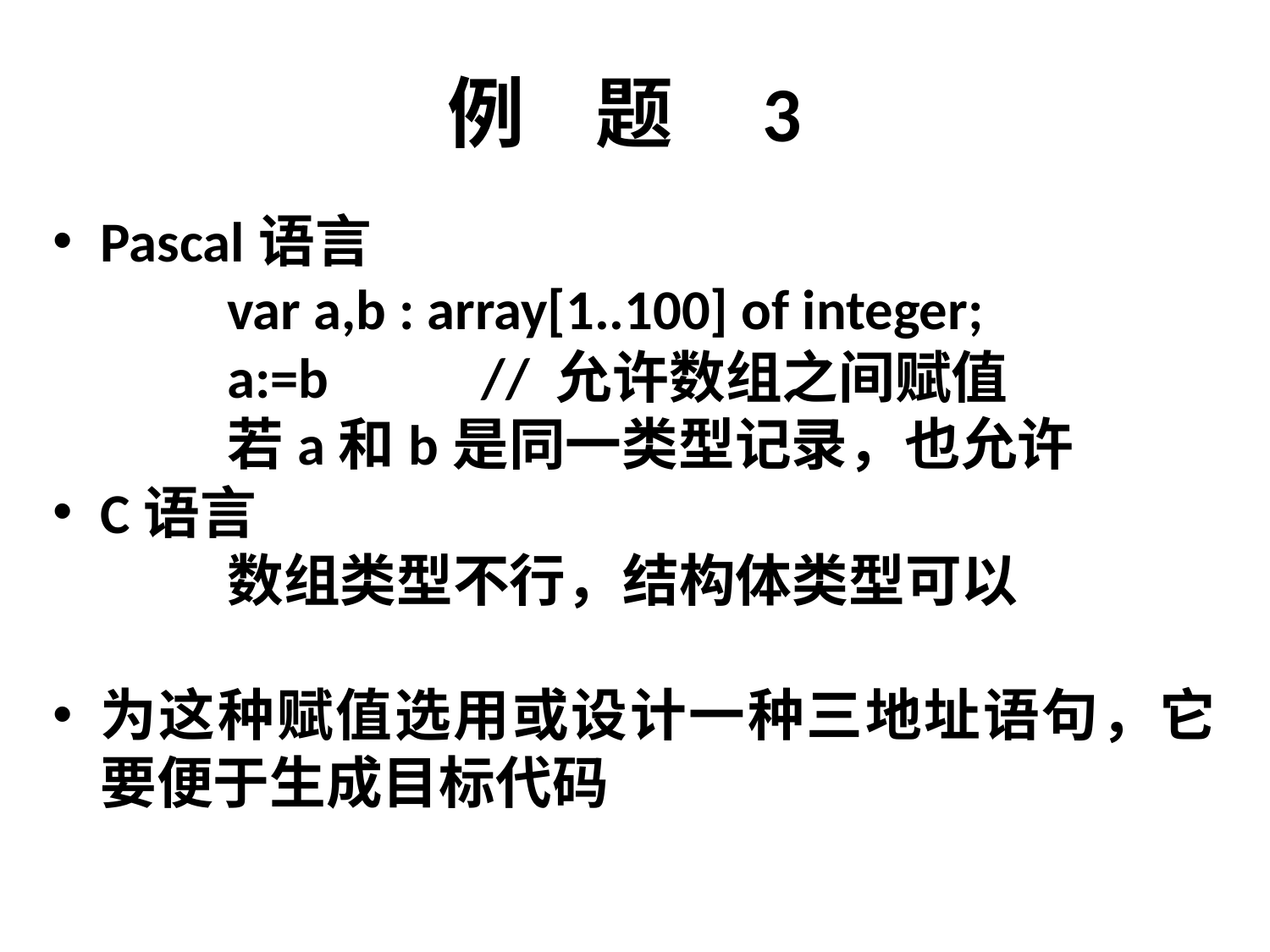

# 例    题    3
Pascal语言
		var a,b : array[1..100] of integer;
		a:=b		// 允许数组之间赋值
		若a和b是同一类型记录，也允许
C语言
		数组类型不行，结构体类型可以

为这种赋值选用或设计一种三地址语句，它要便于生成目标代码